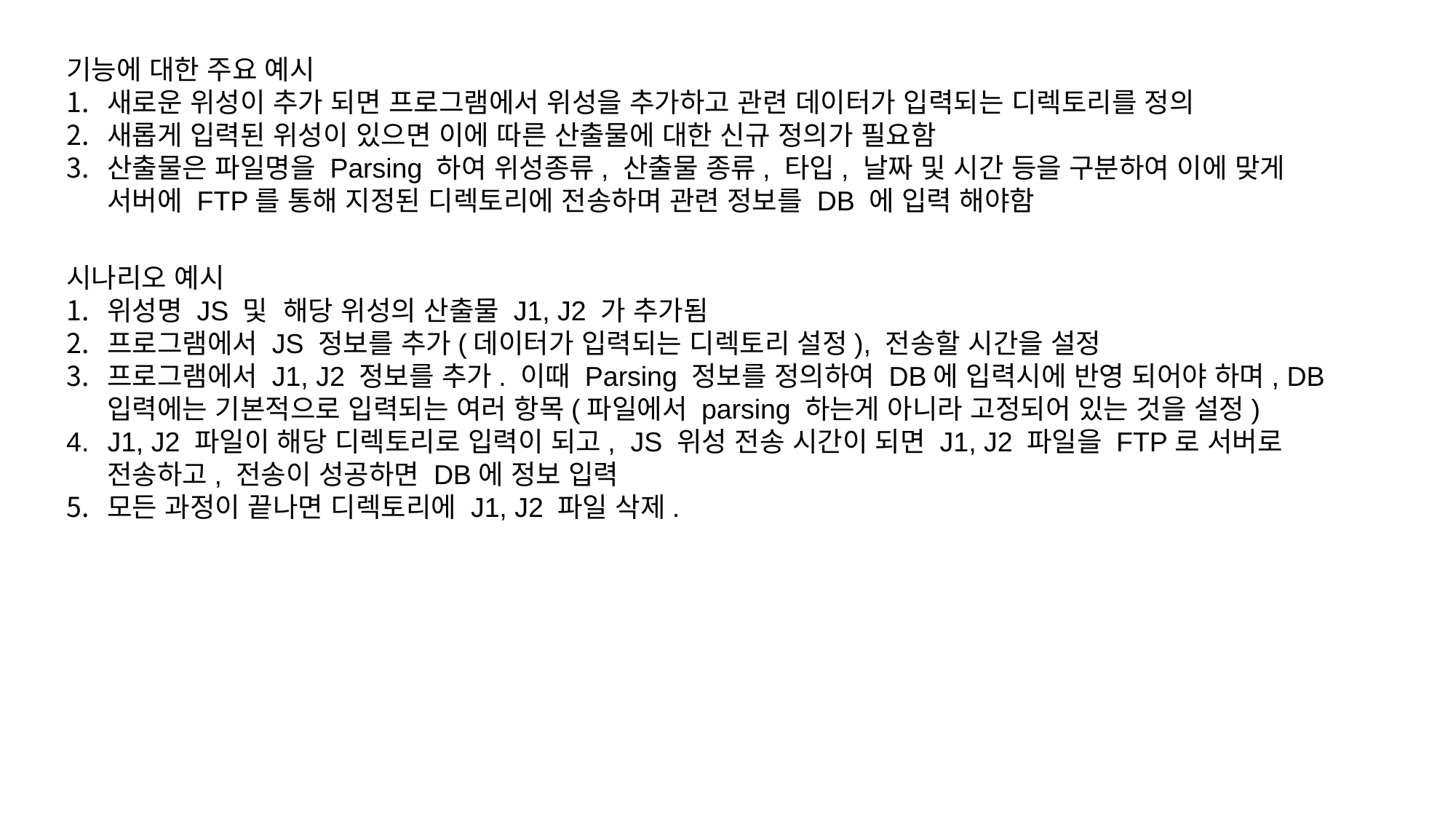

기능에 대한 주요 예시
새로운 위성이 추가 되면 프로그램에서 위성을 추가하고 관련 데이터가 입력되는 디렉토리를 정의
새롭게 입력된 위성이 있으면 이에 따른 산출물에 대한 신규 정의가 필요함
산출물은 파일명을 Parsing 하여 위성종류, 산출물 종류, 타입, 날짜 및 시간 등을 구분하여 이에 맞게 서버에 FTP를 통해 지정된 디렉토리에 전송하며 관련 정보를 DB 에 입력 해야함
시나리오 예시
위성명 JS 및  해당 위성의 산출물 J1, J2 가 추가됨
프로그램에서 JS 정보를 추가(데이터가 입력되는 디렉토리 설정), 전송할 시간을 설정
프로그램에서 J1, J2 정보를 추가. 이때 Parsing 정보를 정의하여 DB에 입력시에 반영 되어야 하며, DB 입력에는 기본적으로 입력되는 여러 항목(파일에서 parsing 하는게 아니라 고정되어 있는 것을 설정)
J1, J2 파일이 해당 디렉토리로 입력이 되고,  JS 위성 전송 시간이 되면 J1, J2 파일을 FTP로 서버로 전송하고, 전송이 성공하면 DB에 정보 입력
모든 과정이 끝나면 디렉토리에 J1, J2 파일 삭제.